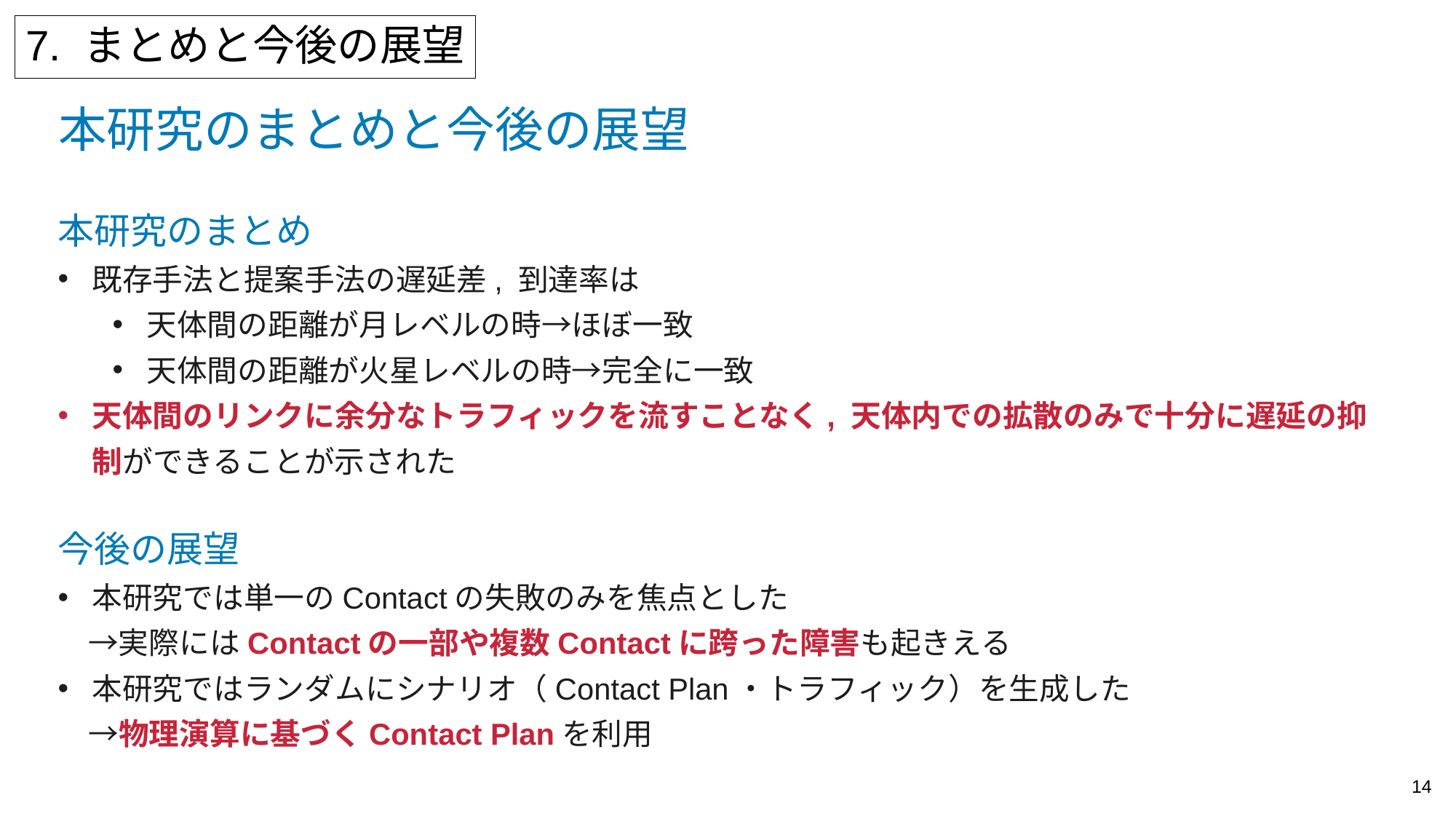

7. まとめと今後の展望
# 本研究のまとめと今後の展望
本研究のまとめ
既存手法と提案手法の遅延差, 到達率は
天体間の距離が月レベルの時→ほぼ一致
天体間の距離が火星レベルの時→完全に一致
天体間のリンクに余分なトラフィックを流すことなく, 天体内での拡散のみで十分に遅延の抑制ができることが示された
今後の展望
本研究では単一のContactの失敗のみを焦点とした
　→実際にはContactの一部や複数Contactに跨った障害も起きえる
本研究ではランダムにシナリオ（Contact Plan・トラフィック）を生成した
　→物理演算に基づくContact Planを利用
14